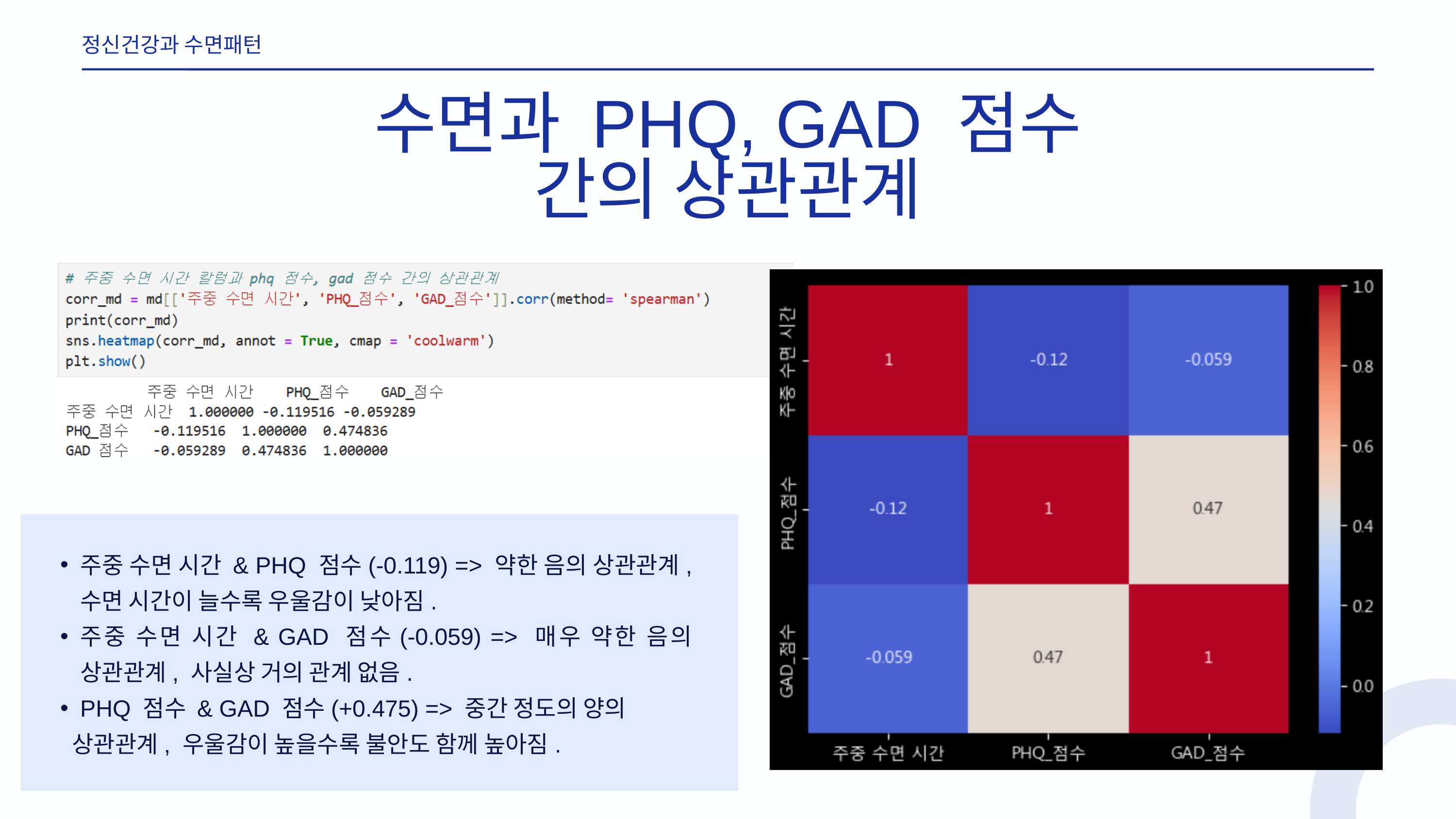

정신건강과 수면패턴

수면과 PHQ, GAD 점수 간의 상관관계

주중 수면 시간 & PHQ 점수(-0.119) => 약한 음의 상관관계, 수면 시간이 늘수록 우울감이 낮아짐.
주중 수면 시간 & GAD 점수(-0.059) => 매우 약한 음의 상관관계, 사실상 거의 관계 없음.
PHQ 점수 & GAD 점수(+0.475) => 중간 정도의 양의
     상관관계, 우울감이 높을수록 불안도 함께 높아짐.